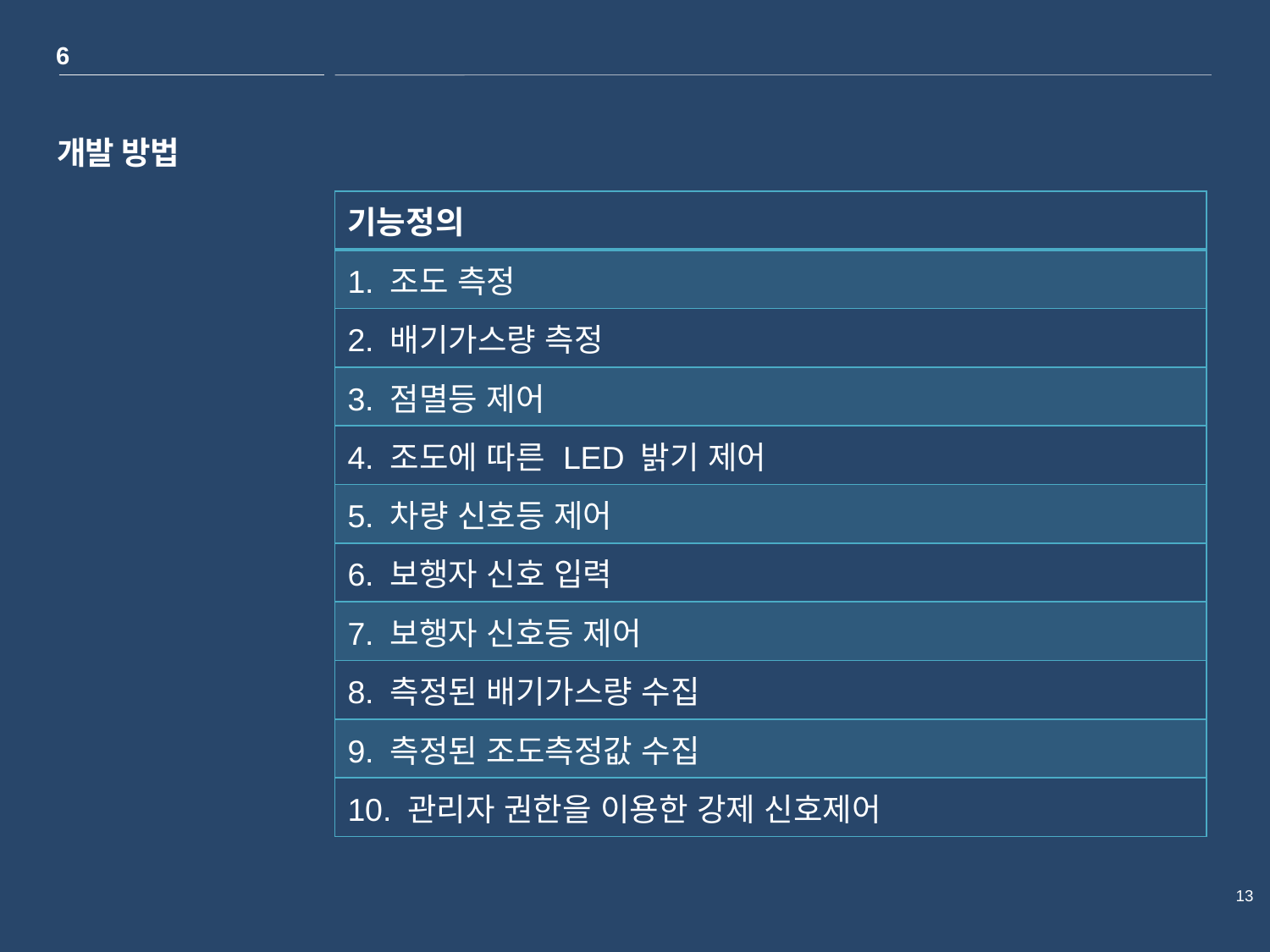

6
# 개발 방법
| 기능정의 |
| --- |
| 1. 조도 측정 |
| 2. 배기가스량 측정 |
| 3. 점멸등 제어 |
| 4. 조도에 따른 LED 밝기 제어 |
| 5. 차량 신호등 제어 |
| 6. 보행자 신호 입력 |
| 7. 보행자 신호등 제어 |
| 8. 측정된 배기가스량 수집 |
| 9. 측정된 조도측정값 수집 |
| 10. 관리자 권한을 이용한 강제 신호제어 |
13
13